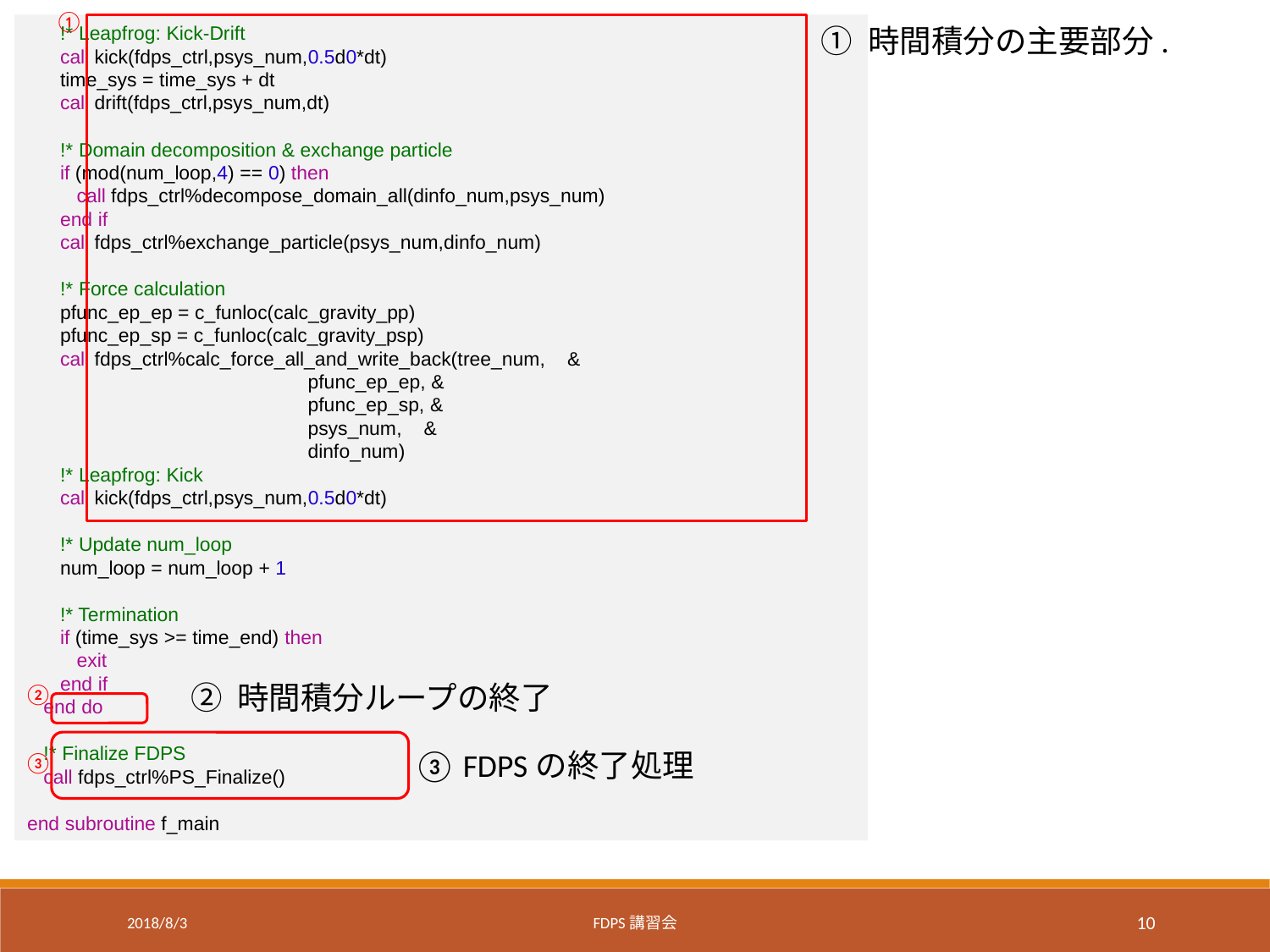

①

① 時間積分の主要部分.
      !* Leapfrog: Kick-Drift
      call kick(fdps_ctrl,psys_num,0.5d0*dt)
      time_sys = time_sys + dt
      call drift(fdps_ctrl,psys_num,dt)

      !* Domain decomposition & exchange particle
      if (mod(num_loop,4) == 0) then
         call fdps_ctrl%decompose_domain_all(dinfo_num,psys_num)
      end if
      call fdps_ctrl%exchange_particle(psys_num,dinfo_num)

      !* Force calculation
      pfunc_ep_ep = c_funloc(calc_gravity_pp)
      pfunc_ep_sp = c_funloc(calc_gravity_psp)
      call fdps_ctrl%calc_force_all_and_write_back(tree_num,    &
                                                   pfunc_ep_ep, &
                                                   pfunc_ep_sp, &
                                                   psys_num,    &
                                                   dinfo_num)
      !* Leapfrog: Kick
      call kick(fdps_ctrl,psys_num,0.5d0*dt)

      !* Update num_loop
      num_loop = num_loop + 1

      !* Termination
      if (time_sys >= time_end) then
         exit
      end if
   end do

   !* Finalize FDPS
   call fdps_ctrl%PS_Finalize()

end subroutine f_main
② 時間積分ループの終了
②

③ FDPSの終了処理
③
2018/8/3
FDPS講習会
10